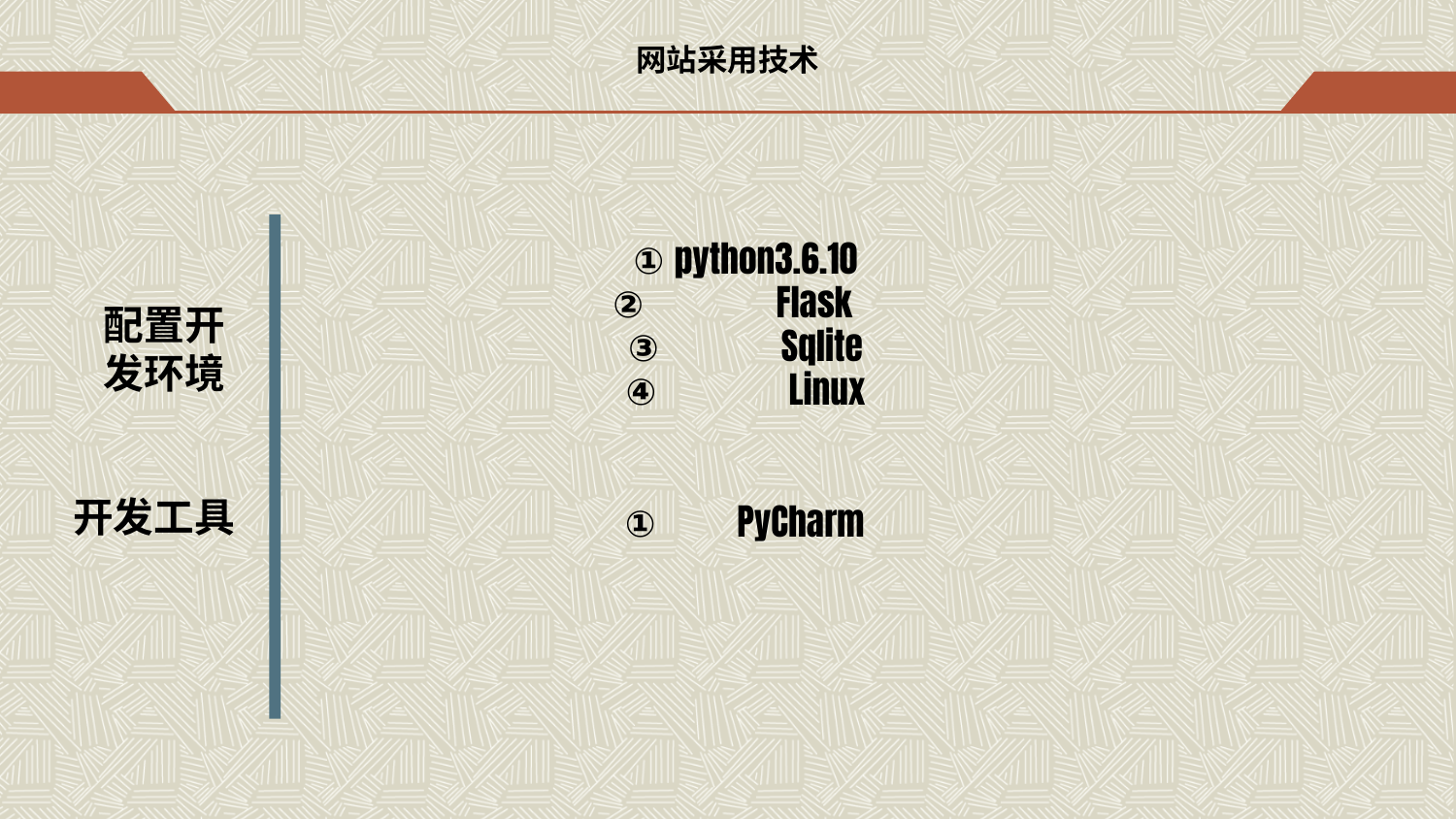

# 网站采用技术

① python3.6.10
②             Flask
③            Sqlite
④             Linux

配置开发环境
开发工具
①        PyCharm